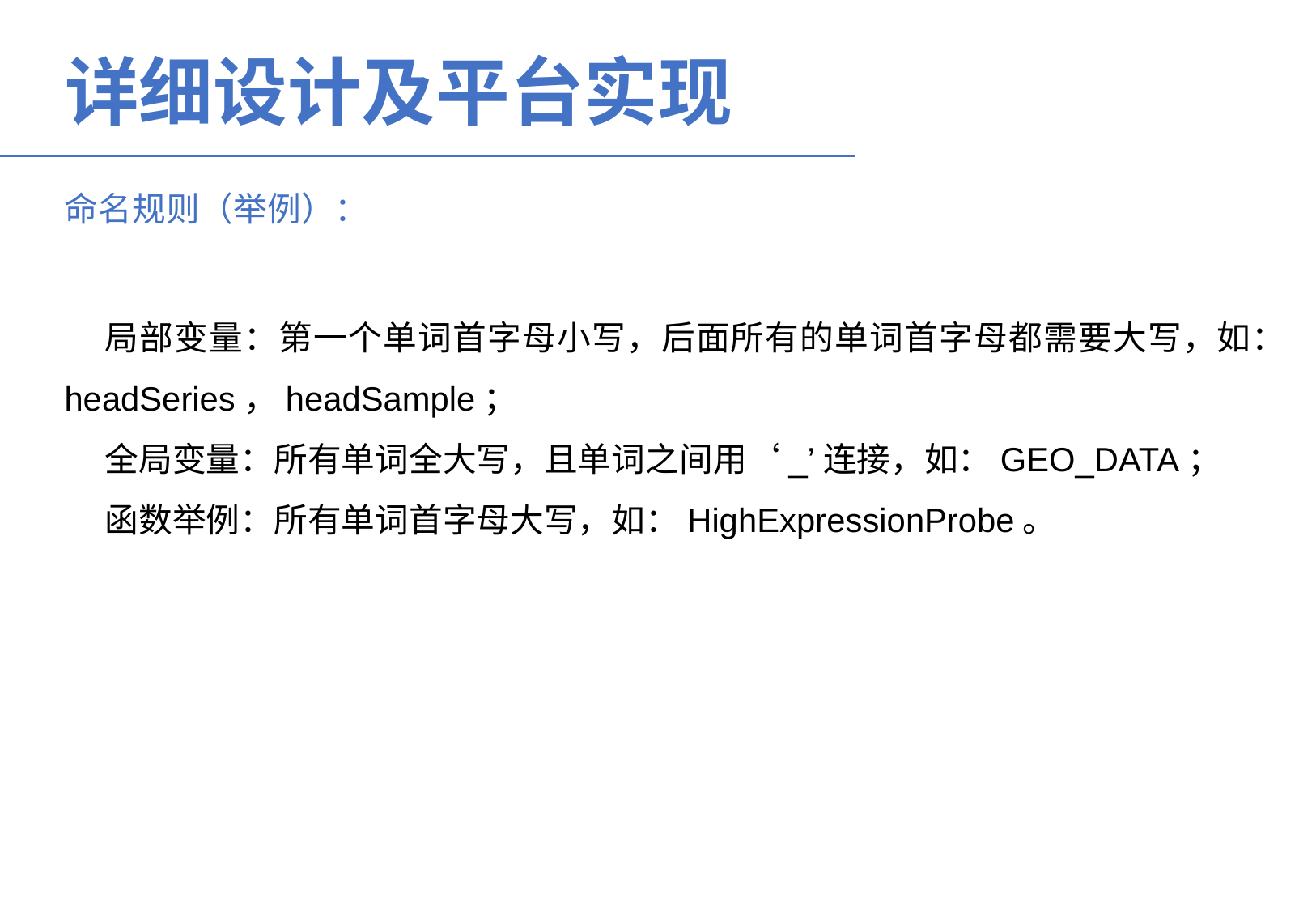

详细设计及平台实现
命名规则（举例）：
局部变量：第一个单词首字母小写，后面所有的单词首字母都需要大写，如：headSeries，headSample；
全局变量：所有单词全大写，且单词之间用‘_’连接，如：GEO_DATA；
函数举例：所有单词首字母大写，如：HighExpressionProbe。